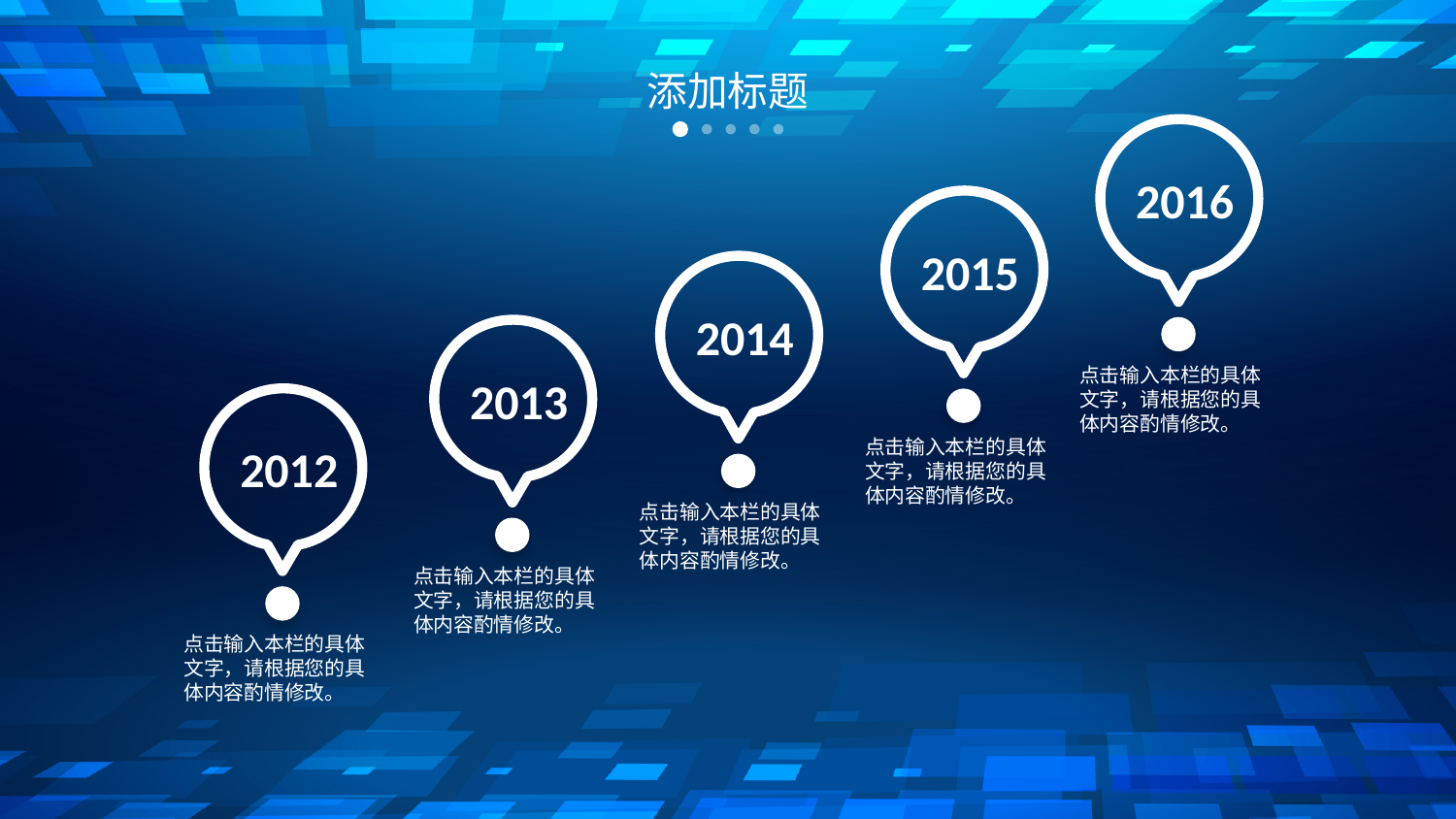

添加标题

2016

2015

2014

2013
点击输入本栏的具体文字，请根据您的具体内容酌情修改。

2012

点击输入本栏的具体文字，请根据您的具体内容酌情修改。

点击输入本栏的具体文字，请根据您的具体内容酌情修改。

点击输入本栏的具体文字，请根据您的具体内容酌情修改。

点击输入本栏的具体文字，请根据您的具体内容酌情修改。